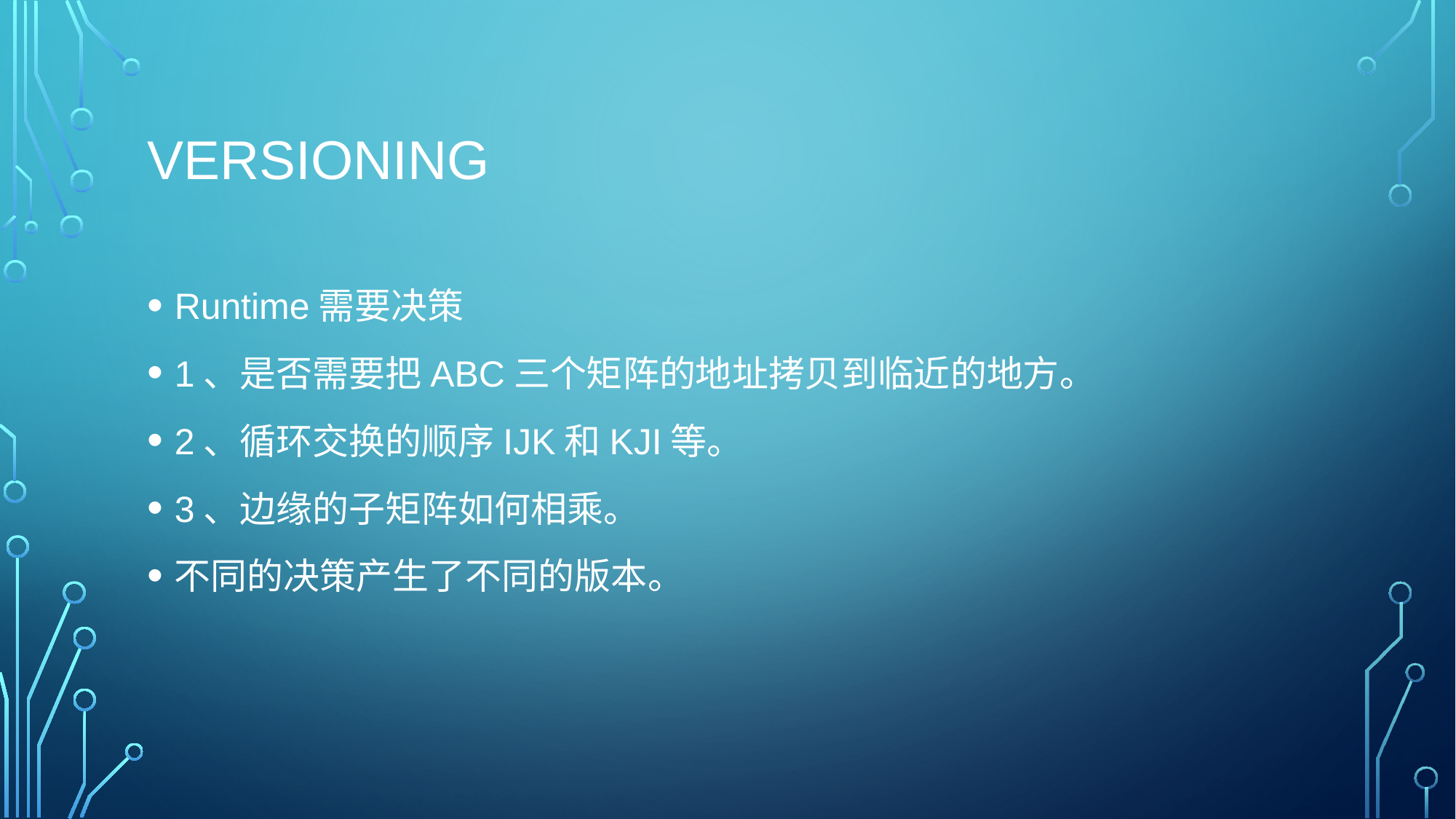

# Versioning
Runtime需要决策
1、是否需要把ABC三个矩阵的地址拷贝到临近的地方。
2、循环交换的顺序IJK和KJI等。
3、边缘的子矩阵如何相乘。
不同的决策产生了不同的版本。